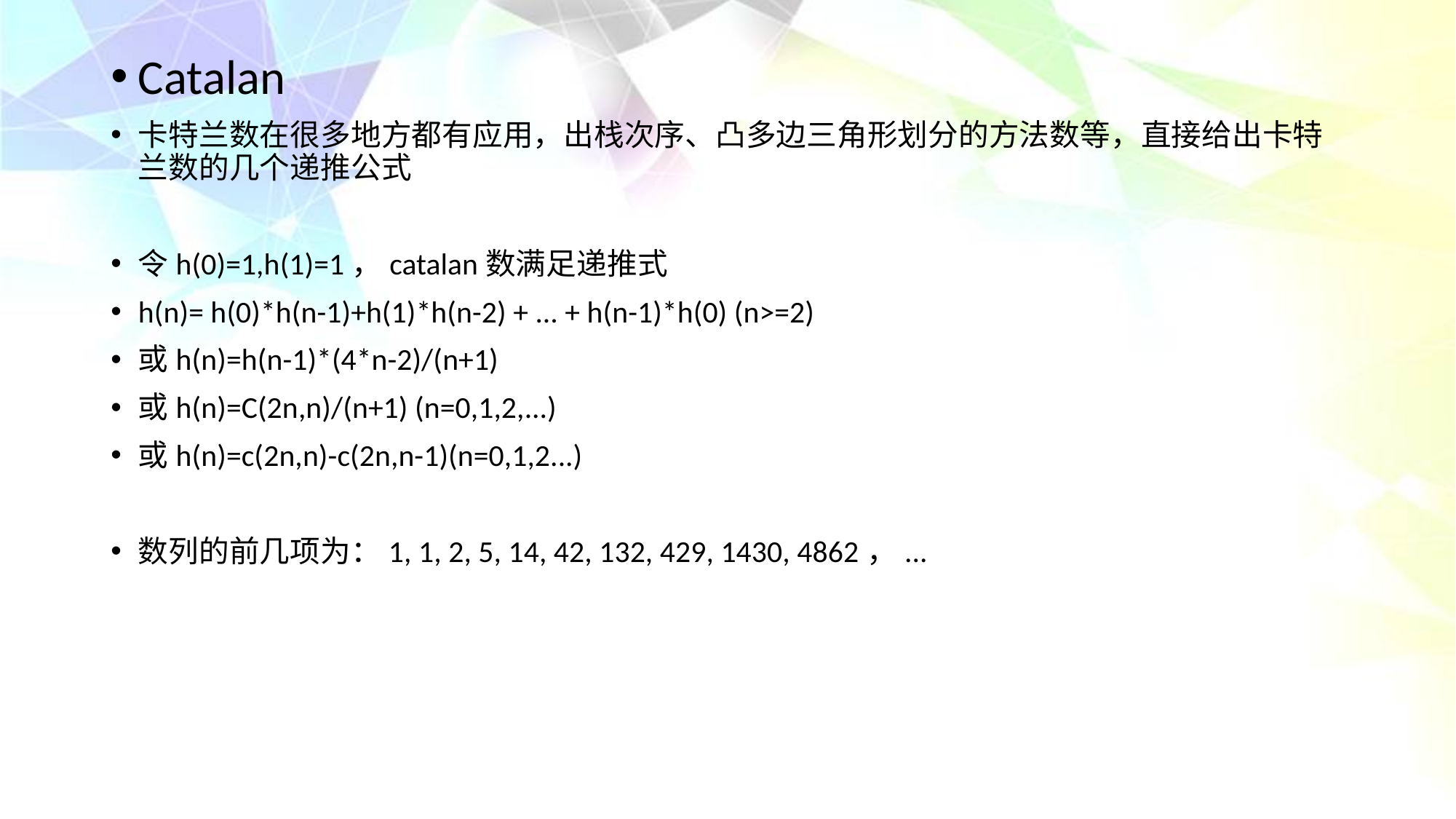

Catalan
卡特兰数在很多地方都有应用，出栈次序、凸多边三角形划分的方法数等，直接给出卡特兰数的几个递推公式

令h(0)=1,h(1)=1，catalan数满足递推式
h(n)= h(0)*h(n-1)+h(1)*h(n-2) + ... + h(n-1)*h(0) (n>=2)
或h(n)=h(n-1)*(4*n-2)/(n+1)
或h(n)=C(2n,n)/(n+1) (n=0,1,2,...)
或h(n)=c(2n,n)-c(2n,n-1)(n=0,1,2...)

数列的前几项为：1, 1, 2, 5, 14, 42, 132, 429, 1430, 4862，...